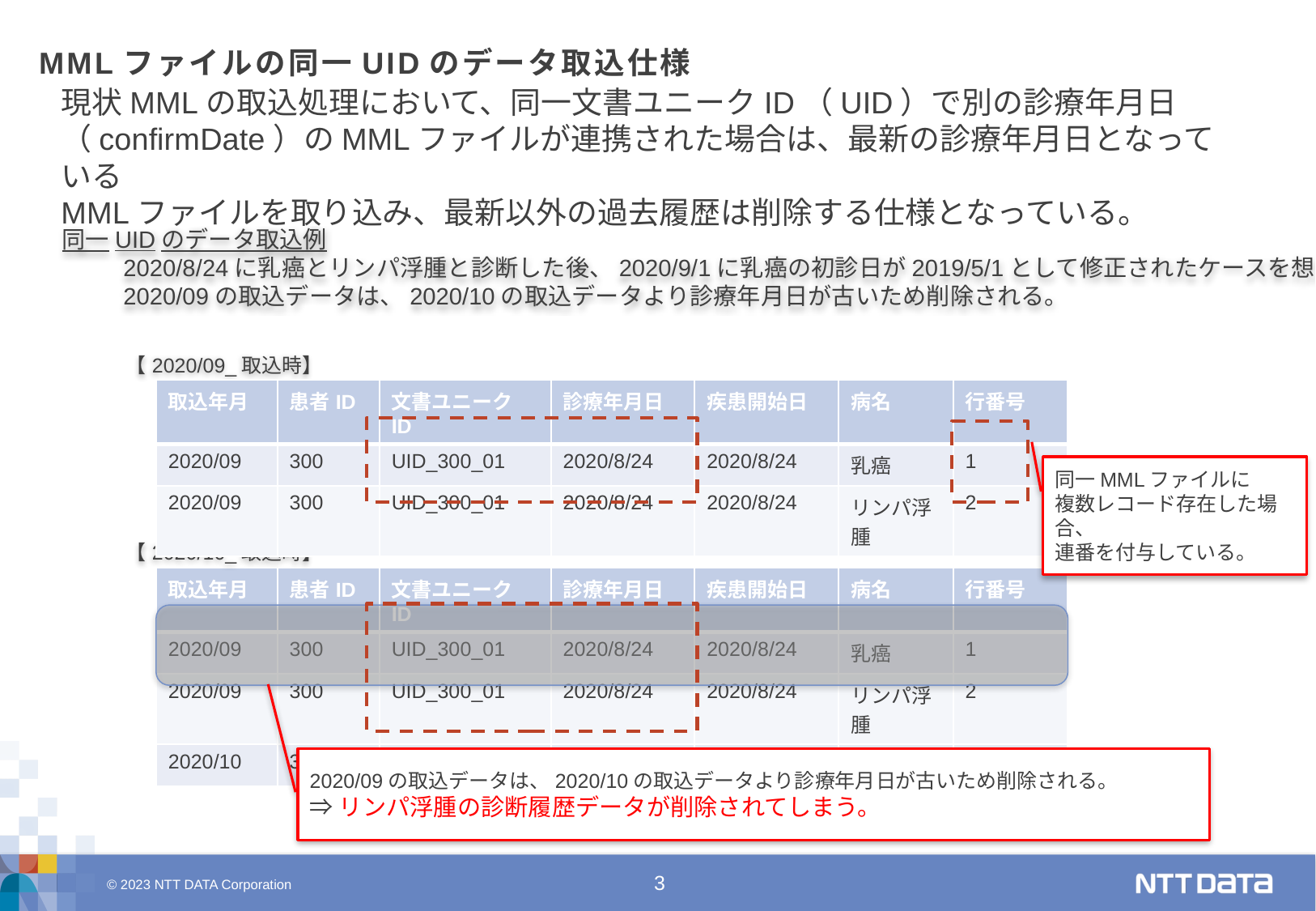

# MMLファイルの同一UIDのデータ取込仕様
現状MMLの取込処理において、同一文書ユニークID（UID）で別の診療年月日（confirmDate）のMMLファイルが連携された場合は、最新の診療年月日となっている
MMLファイルを取り込み、最新以外の過去履歴は削除する仕様となっている。

同一UIDのデータ取込例
2020/8/24に乳癌とリンパ浮腫と診断した後、2020/9/1に乳癌の初診日が2019/5/1として修正されたケースを想定。
2020/09の取込データは、2020/10の取込データより診療年月日が古いため削除される。
【2020/09_取込時】
| 取込年月 | 患者ID | 文書ユニークID | 診療年月日 | 疾患開始日 | 病名 | 行番号 |
| --- | --- | --- | --- | --- | --- | --- |
| 2020/09 | 300 | UID\_300\_01 | 2020/8/24 | 2020/8/24 | 乳癌 | 1 |
| 2020/09 | 300 | UID\_300\_01 | 2020/8/24 | 2020/8/24 | リンパ浮腫 | 2 |

同一MMLファイルに
複数レコード存在した場合、
連番を付与している。
【2020/10_取込時】
| 取込年月 | 患者ID | 文書ユニークID | 診療年月日 | 疾患開始日 | 病名 | 行番号 |
| --- | --- | --- | --- | --- | --- | --- |
| 2020/09 | 300 | UID\_300\_01 | 2020/8/24 | 2020/8/24 | 乳癌 | 1 |
| 2020/09 | 300 | UID\_300\_01 | 2020/8/24 | 2020/8/24 | リンパ浮腫 | 2 |
| 2020/10 | 300 | UID\_300\_01 | 2020/9/1 | 2019/5/1 | 乳癌 | 1 |

2020/09の取込データは、2020/10の取込データより診療年月日が古いため削除される。
⇒リンパ浮腫の診断履歴データが削除されてしまう。